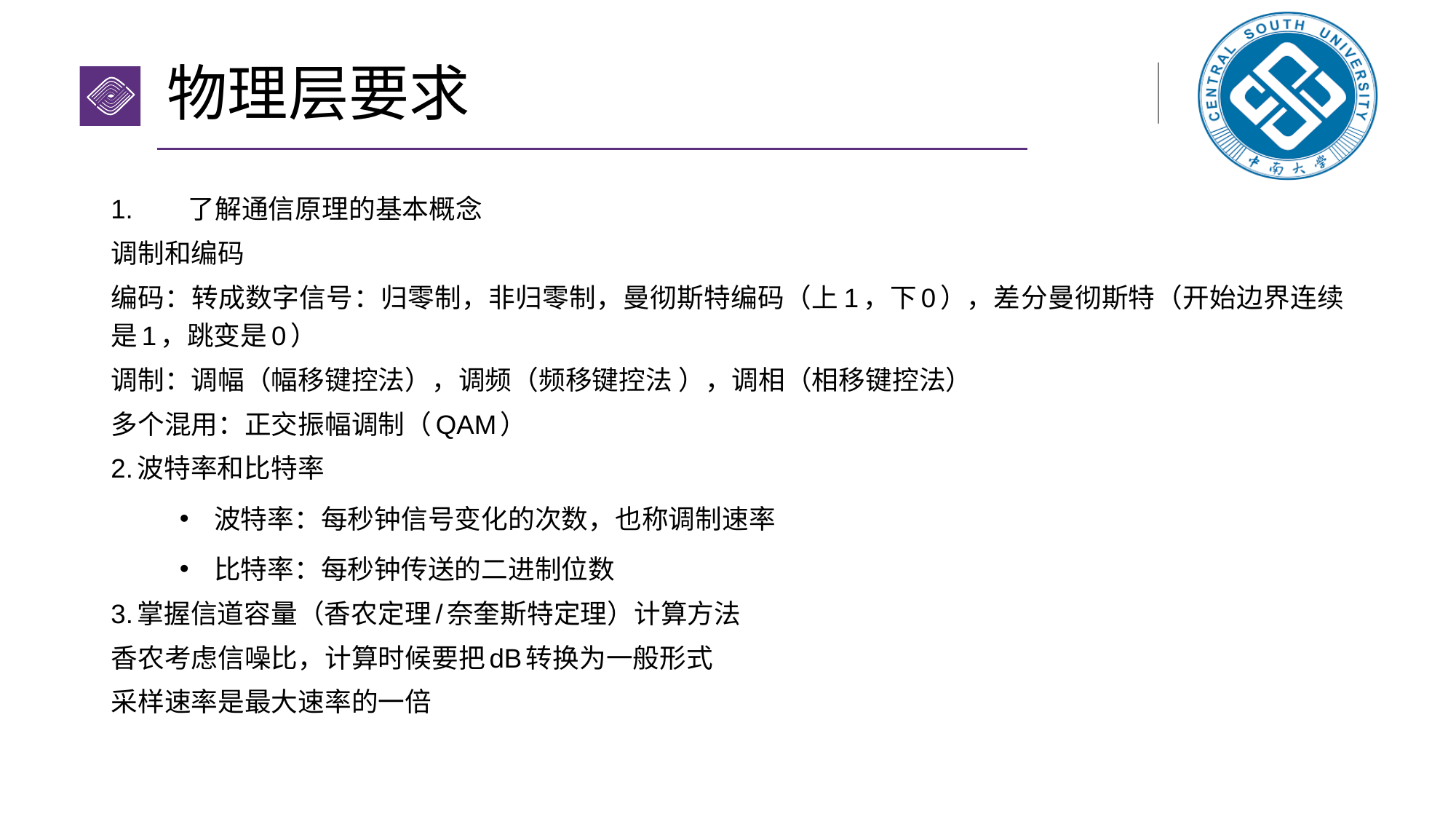

# 物理层要求
了解通信原理的基本概念
调制和编码
编码：转成数字信号：归零制，非归零制，曼彻斯特编码（上1，下0），差分曼彻斯特（开始边界连续是1，跳变是0）
调制：调幅（幅移键控法），调频（频移键控法 ），调相（相移键控法）
多个混用：正交振幅调制（QAM）
2.波特率和比特率
波特率：每秒钟信号变化的次数，也称调制速率
比特率：每秒钟传送的二进制位数
3.掌握信道容量（香农定理/奈奎斯特定理）计算方法
香农考虑信噪比，计算时候要把dB转换为一般形式
采样速率是最大速率的一倍

5